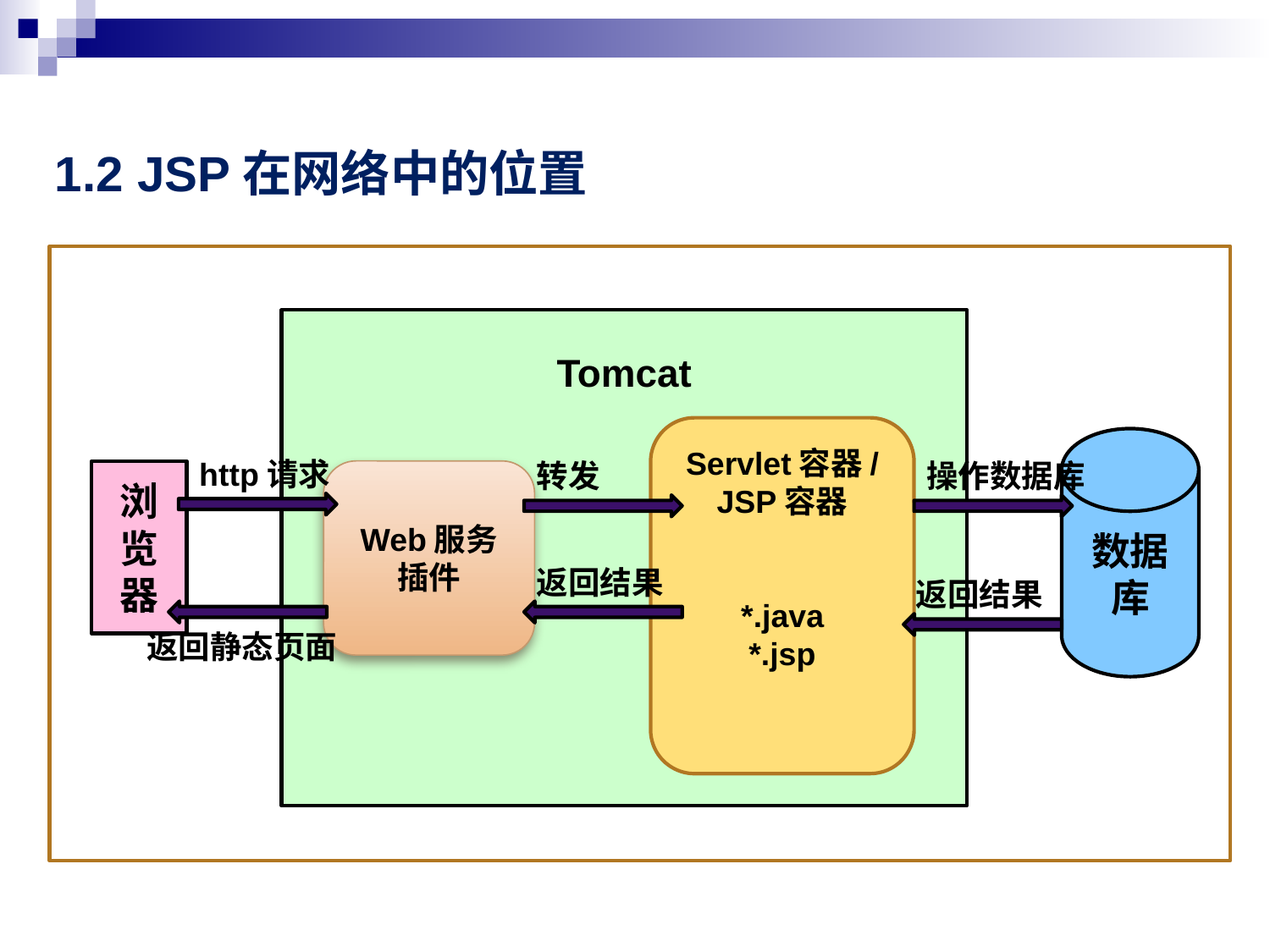

1.2 JSP在网络中的位置

Tomcat

Servlet容器/
JSP容器

*.java
*.jsp

Web服务
插件
数据库
http请求

转发

操作数据库

浏览器
返回结果

返回结果

返回静态页面
6